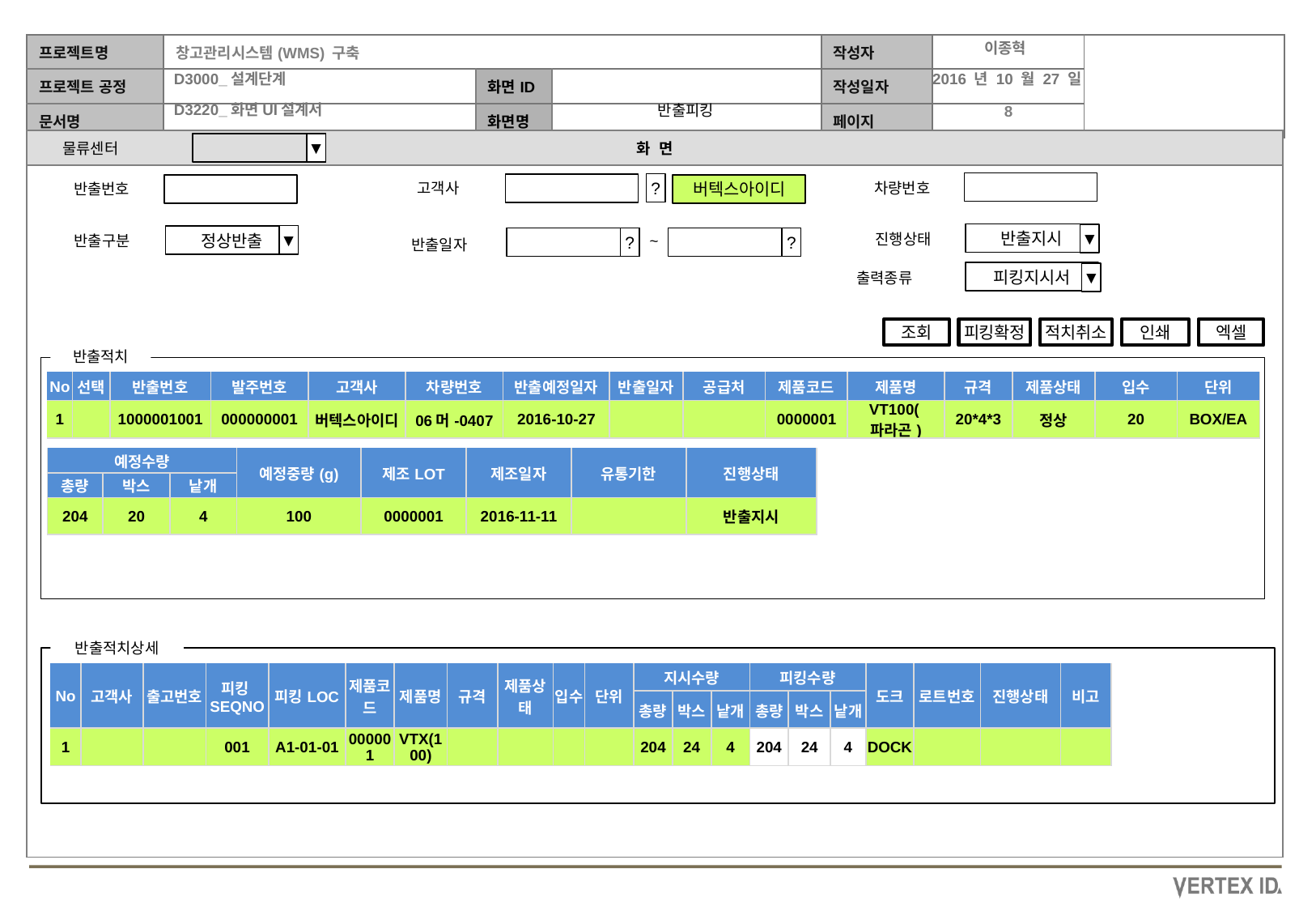

이종혁
2016 년 10 월 27 일
반출피킹
물류센터

▼
고객사
차량번호

반출번호
?

버텍스아이디
진행상태
반출지시
▼
▼
~
반출구분
정상반출

?

?
반출일자
출력종류
피킹지시서
▼
조회
피킹확정
적치취소
인쇄
엑셀
반출적치

| No | 선택 | 반출번호 | 발주번호 | 고객사 | 차량번호 | 반출예정일자 | 반출일자 | 공급처 | 제품코드 | 제품명 | 규격 | 제품상태 | 입수 | 단위 |
| --- | --- | --- | --- | --- | --- | --- | --- | --- | --- | --- | --- | --- | --- | --- |
| 1 |  | 1000001001 | 000000001 | 버텍스아이디 | 06머-0407 | 2016-10-27 |  |  | 0000001 | VT100(파라곤) | 20\*4\*3 | 정상 | 20 | BOX/EA |
| 예정수량 |  |  | 예정중량(g) | 제조LOT | 제조일자 | 유통기한 | 진행상태 |
| --- | --- | --- | --- | --- | --- | --- | --- |
| 총량 | 박스 | 낱개 |  |  |  |  |  |
| 204 | 20 | 4 | 100 | 0000001 | 2016-11-11 |  | 반출지시 |
반출적치상세

| No | 고객사 | 출고번호 | 피킹SEQNO | 피킹LOC | 제품코드 | 제품명 | 규격 | 제품상태 | 입수 | 단위 |
| --- | --- | --- | --- | --- | --- | --- | --- | --- | --- | --- |
| 1 |  |  | 001 | A1-01-01 | 000001 | VTX(100) |  |  |  |  |
| 지시수량 |  |  | 피킹수량 |  |  | 도크 | 로트번호 | 진행상태 | 비고 |
| --- | --- | --- | --- | --- | --- | --- | --- | --- | --- |
| 총량 | 박스 | 낱개 | 총량 | 박스 | 낱개 |  |  |  |  |
| 204 | 24 | 4 | 204 | 24 | 4 | DOCK |  |  |  |